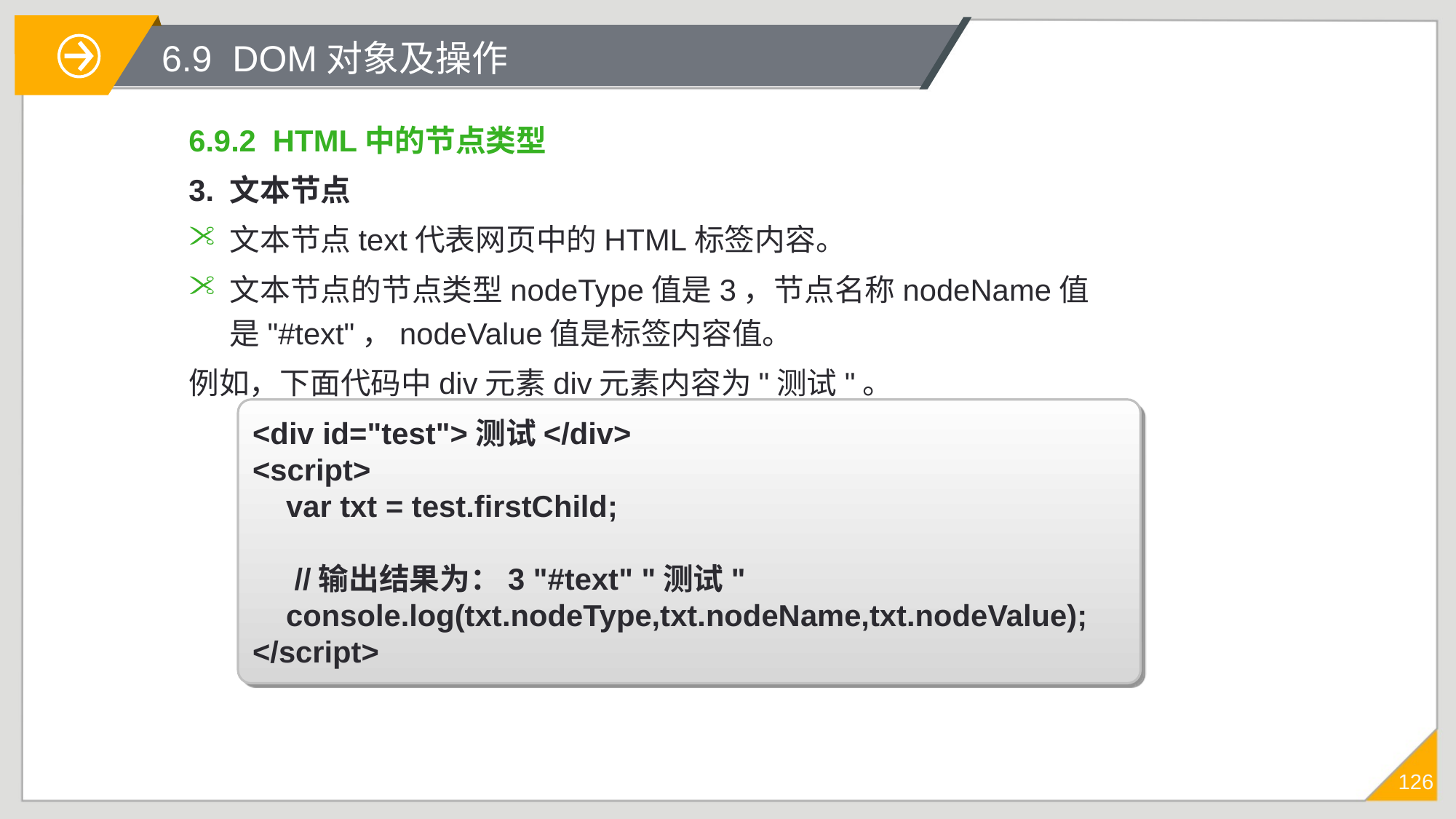

# 6.9  DOM对象及操作
6.9.2  HTML中的节点类型
3. 文本节点
文本节点text代表网页中的HTML标签内容。
文本节点的节点类型nodeType值是3，节点名称nodeName值是"#text"，nodeValue值是标签内容值。
例如，下面代码中div元素div元素内容为"测试"。
<div id="test">测试</div>
<script>
    var txt = test.firstChild;

     //输出结果为：3 "#text" "测试"
    console.log(txt.nodeType,txt.nodeName,txt.nodeValue);
</script>